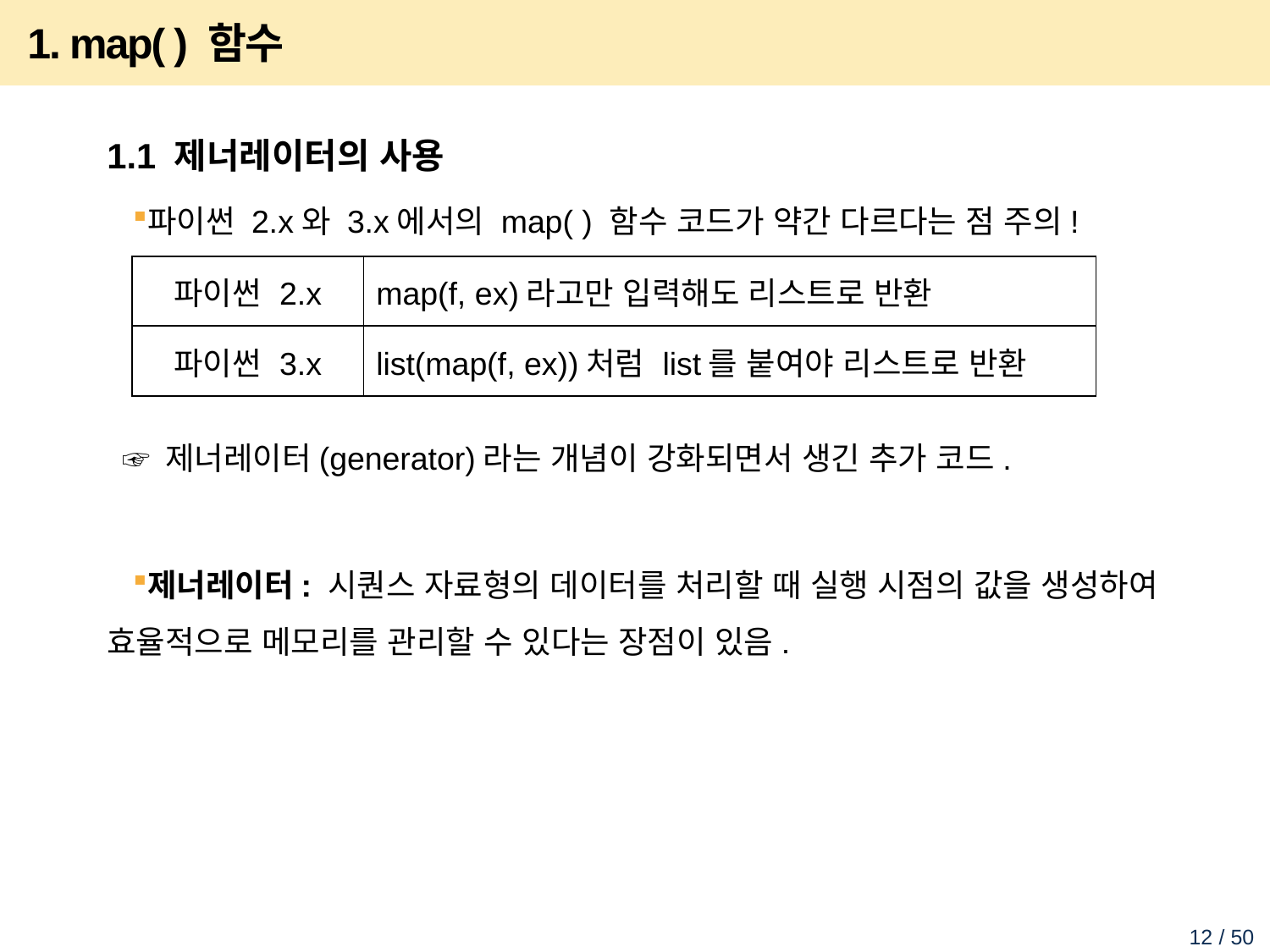

# 1. map( ) 함수
1.1 제너레이터의 사용
파이썬 2.x와 3.x에서의 map( ) 함수 코드가 약간 다르다는 점 주의!

  ☞ 제너레이터(generator)라는 개념이 강화되면서 생긴 추가 코드.

제너레이터: 시퀀스 자료형의 데이터를 처리할 때 실행 시점의 값을 생성하여 효율적으로 메모리를 관리할 수 있다는 장점이 있음.
| 파이썬 2.x | map(f, ex)라고만 입력해도 리스트로 반환 |
| --- | --- |
| 파이썬 3.x | list(map(f, ex))처럼 list를 붙여야 리스트로 반환 |